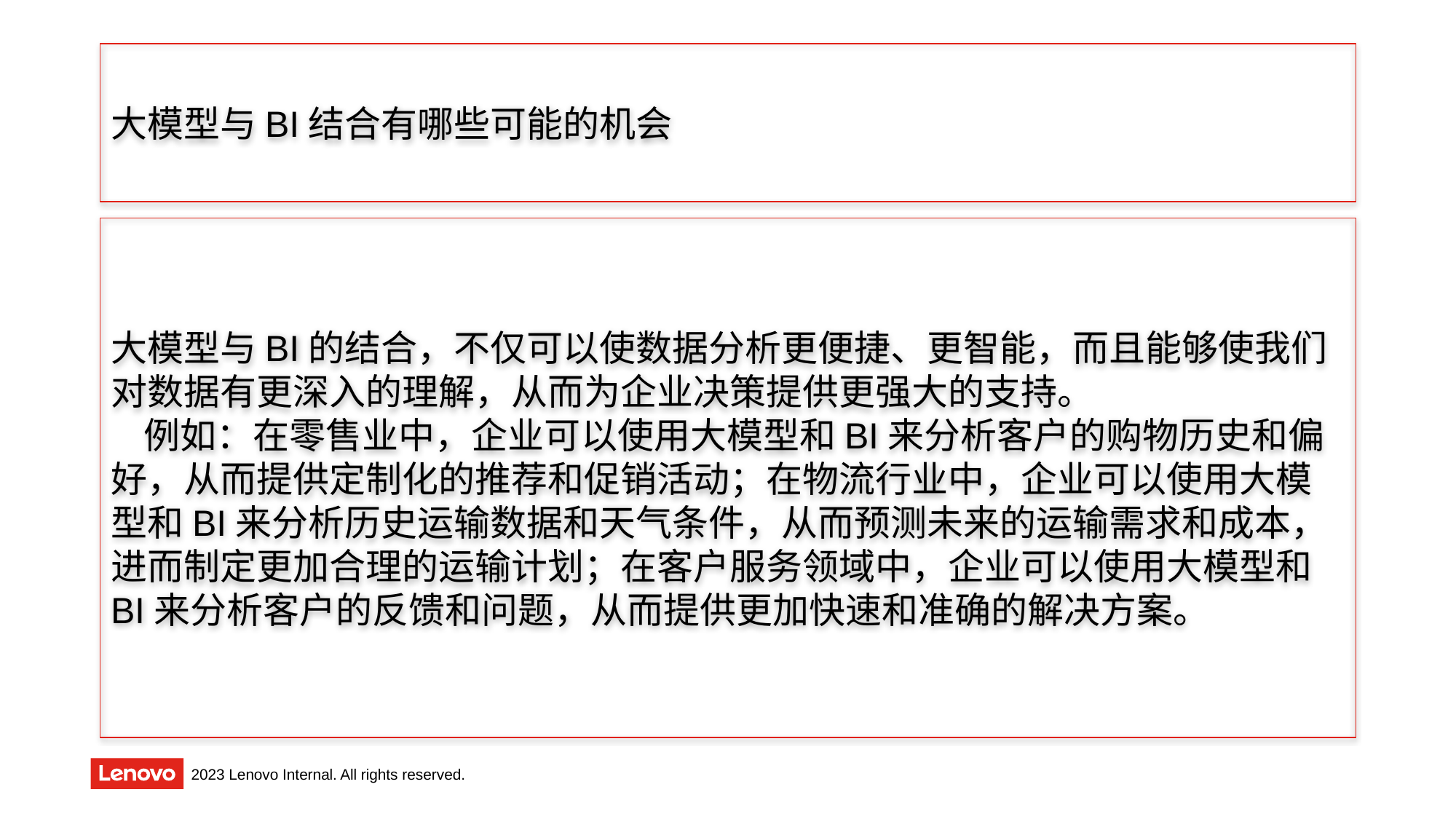

大模型与BI结合有哪些可能的机会
大模型与BI的结合，不仅可以使数据分析更便捷、更智能，而且能够使我们对数据有更深入的理解，从而为企业决策提供更强大的支持。
   例如：在零售业中，企业可以使用大模型和BI来分析客户的购物历史和偏好，从而提供定制化的推荐和促销活动；在物流行业中，企业可以使用大模型和BI来分析历史运输数据和天气条件，从而预测未来的运输需求和成本，进而制定更加合理的运输计划；在客户服务领域中，企业可以使用大模型和BI来分析客户的反馈和问题，从而提供更加快速和准确的解决方案。